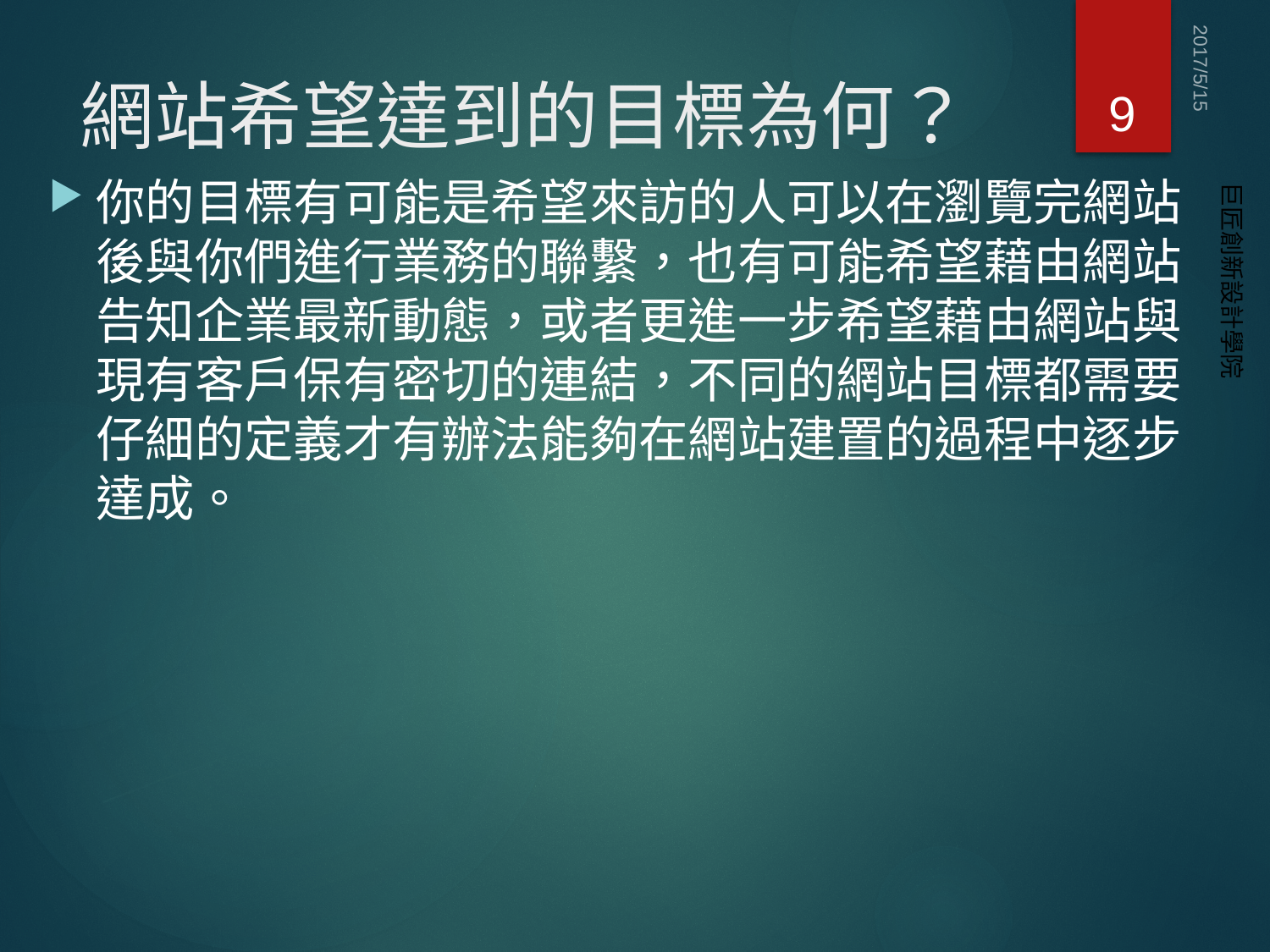

9
# 網站希望達到的目標為何？
2017/5/15
你的目標有可能是希望來訪的人可以在瀏覽完網站後與你們進行業務的聯繫，也有可能希望藉由網站告知企業最新動態，或者更進一步希望藉由網站與現有客戶保有密切的連結，不同的網站目標都需要仔細的定義才有辦法能夠在網站建置的過程中逐步達成。

巨匠創新設計學院